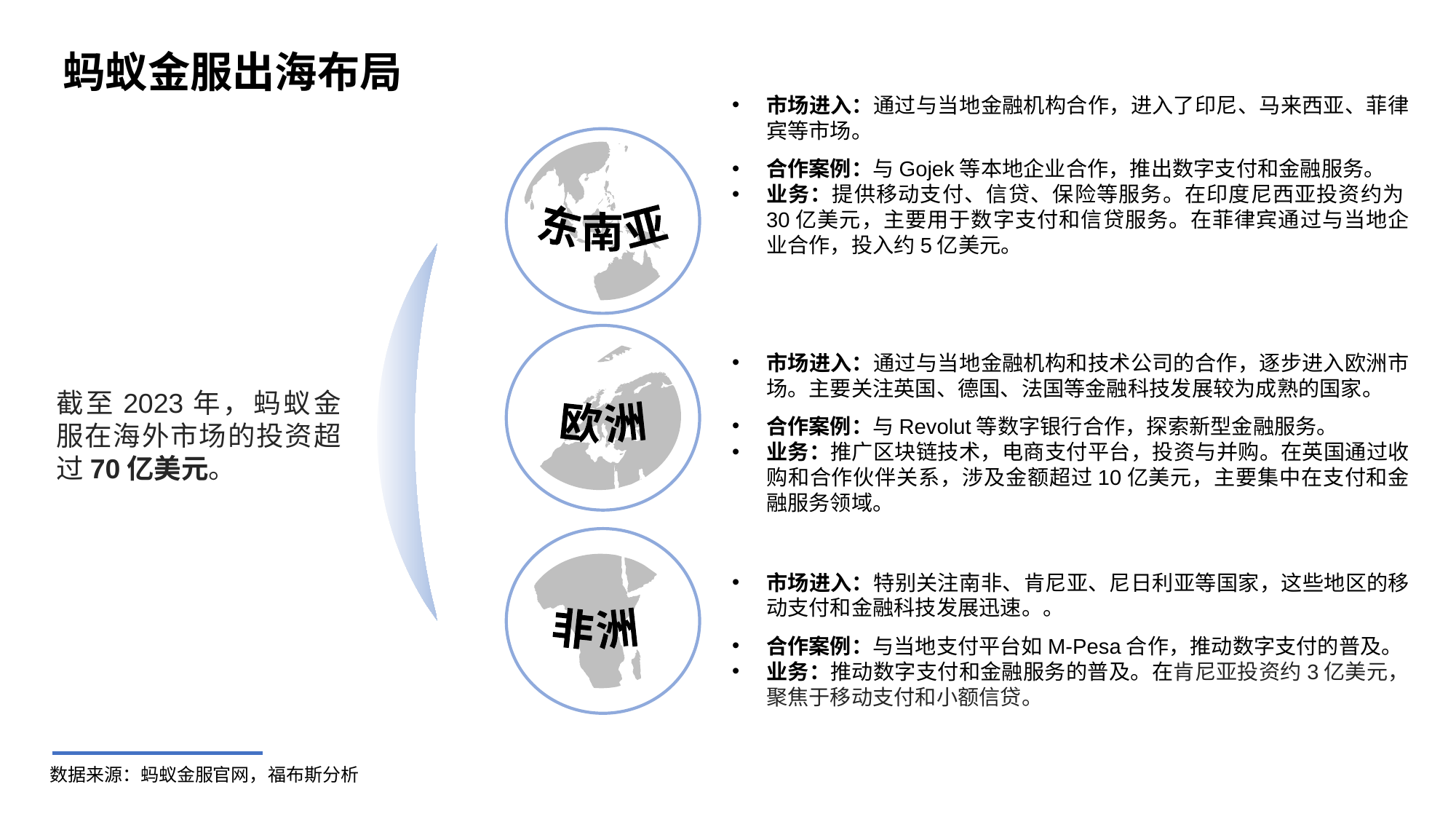

蚂蚁金服出海布局
市场进入：通过与当地金融机构合作，进入了印尼、马来西亚、菲律宾等市场。
合作案例：与Gojek等本地企业合作，推出数字支付和金融服务。
业务：提供移动支付、信贷、保险等服务。在印度尼西亚投资约为30亿美元，主要用于数字支付和信贷服务。在菲律宾通过与当地企业合作，投入约5亿美元。

东南亚

市场进入：通过与当地金融机构和技术公司的合作，逐步进入欧洲市场。主要关注英国、德国、法国等金融科技发展较为成熟的国家。
合作案例：与Revolut等数字银行合作，探索新型金融服务。
业务：推广区块链技术，电商支付平台，投资与并购。在英国通过收购和合作伙伴关系，涉及金额超过10亿美元，主要集中在支付和金融服务领域。

截至2023年，蚂蚁金服在海外市场的投资超过70亿美元。
欧洲

市场进入：特别关注南非、肯尼亚、尼日利亚等国家，这些地区的移动支付和金融科技发展迅速。。
合作案例：与当地支付平台如M-Pesa合作，推动数字支付的普及。
业务：推动数字支付和金融服务的普及。在肯尼亚投资约3亿美元，聚焦于移动支付和小额信贷。

非洲
数据来源：蚂蚁金服官网，福布斯分析